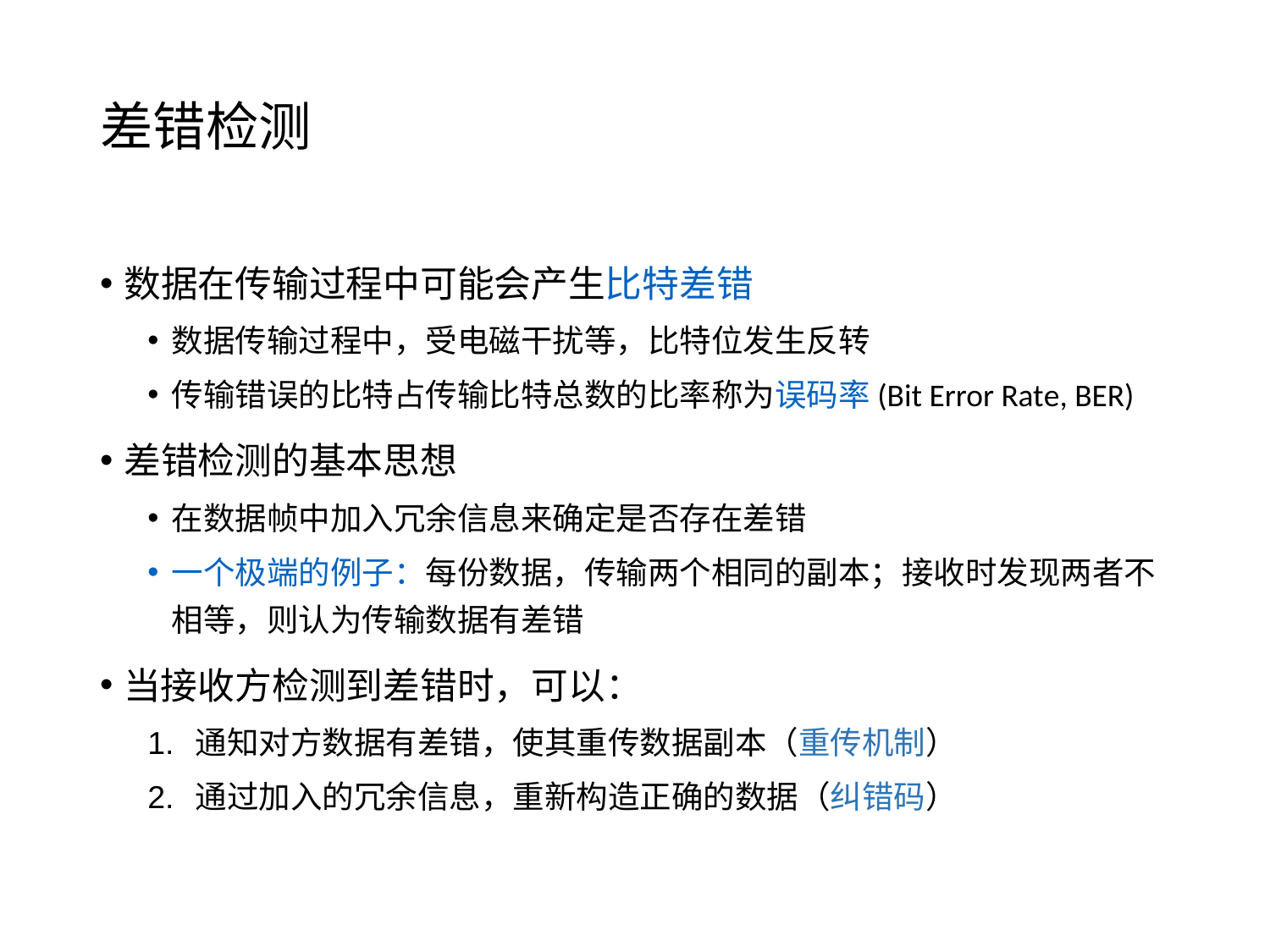

# 差错检测
数据在传输过程中可能会产生比特差错
数据传输过程中，受电磁干扰等，比特位发生反转
传输错误的比特占传输比特总数的比率称为误码率(Bit Error Rate, BER)
差错检测的基本思想
在数据帧中加入冗余信息来确定是否存在差错
一个极端的例子：每份数据，传输两个相同的副本；接收时发现两者不相等，则认为传输数据有差错
当接收方检测到差错时，可以：
通知对方数据有差错，使其重传数据副本（重传机制）
通过加入的冗余信息，重新构造正确的数据（纠错码）

20